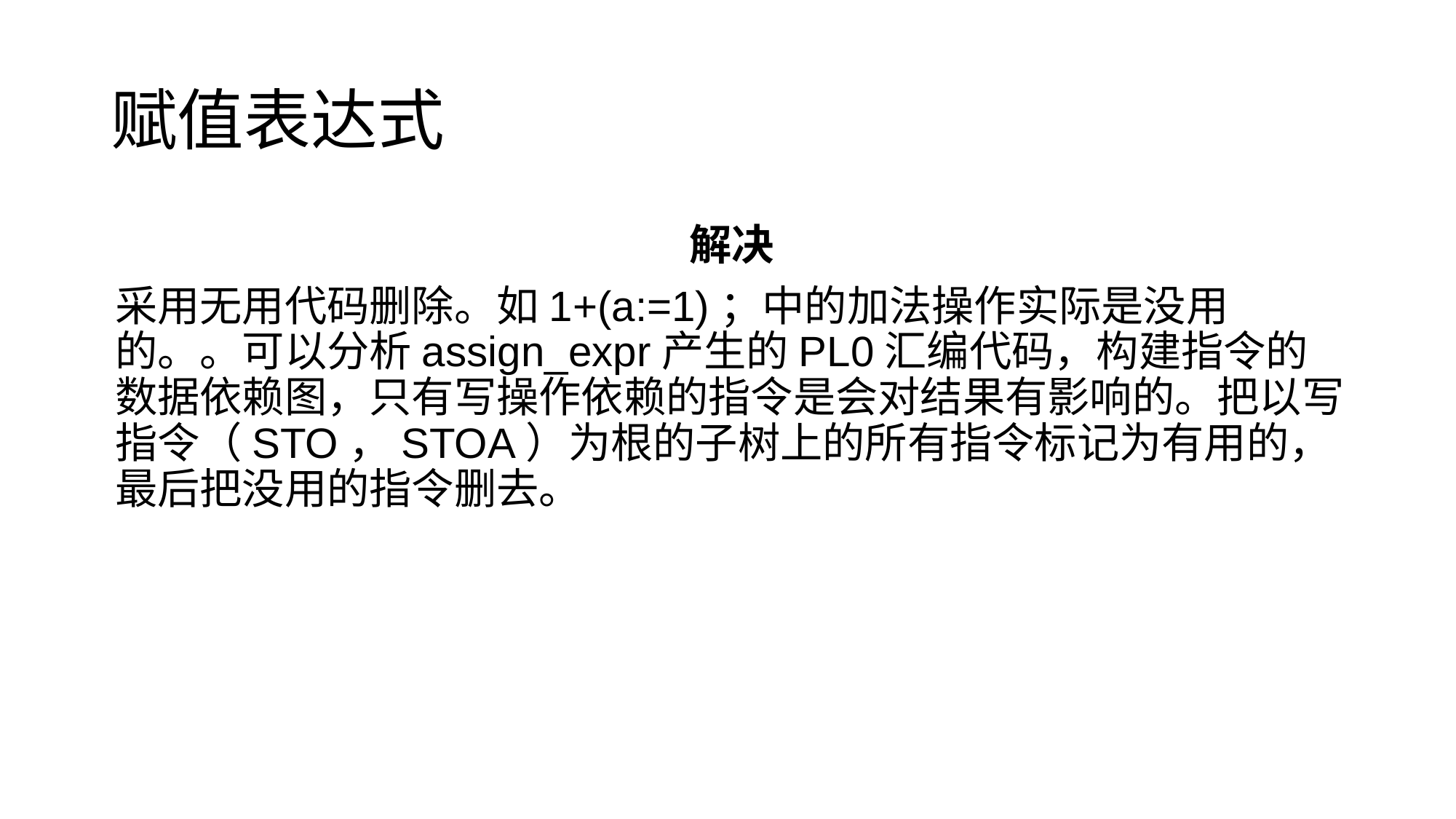

# 赋值表达式
解决
采用无用代码删除。如1+(a:=1)；中的加法操作实际是没用的。。可以分析assign_expr产生的PL0汇编代码，构建指令的数据依赖图，只有写操作依赖的指令是会对结果有影响的。把以写指令（STO，STOA）为根的子树上的所有指令标记为有用的，最后把没用的指令删去。